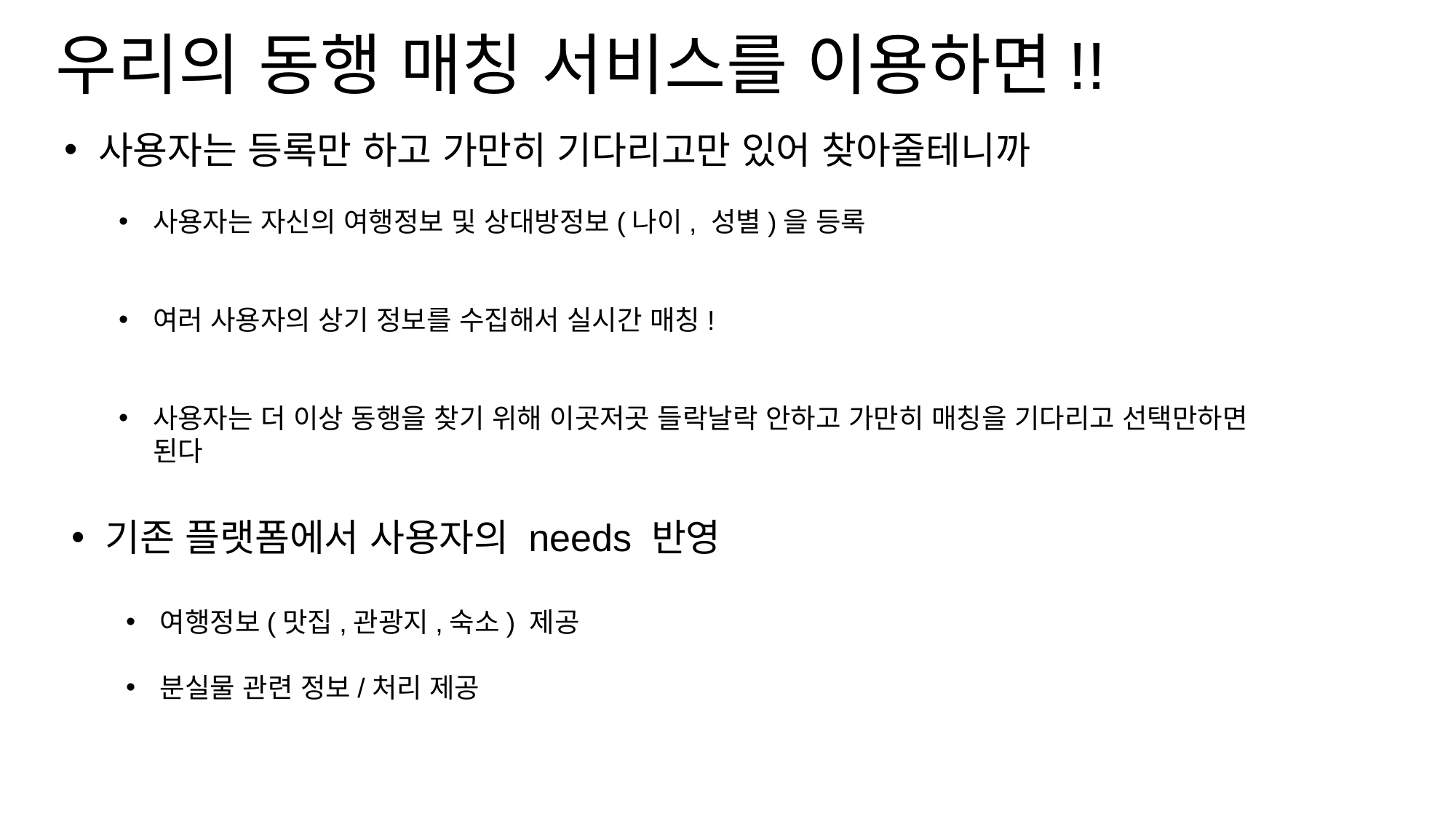

# 우리의 동행 매칭 서비스를 이용하면!!
사용자는 등록만 하고 가만히 기다리고만 있어 찾아줄테니까

사용자는 자신의 여행정보 및 상대방정보(나이, 성별)을 등록

여러 사용자의 상기 정보를 수집해서 실시간 매칭!

사용자는 더 이상 동행을 찾기 위해 이곳저곳 들락날락 안하고 가만히 매칭을 기다리고 선택만하면 된다

기존 플랫폼에서 사용자의 needs 반영

여행정보(맛집,관광지,숙소) 제공

분실물 관련 정보/처리 제공